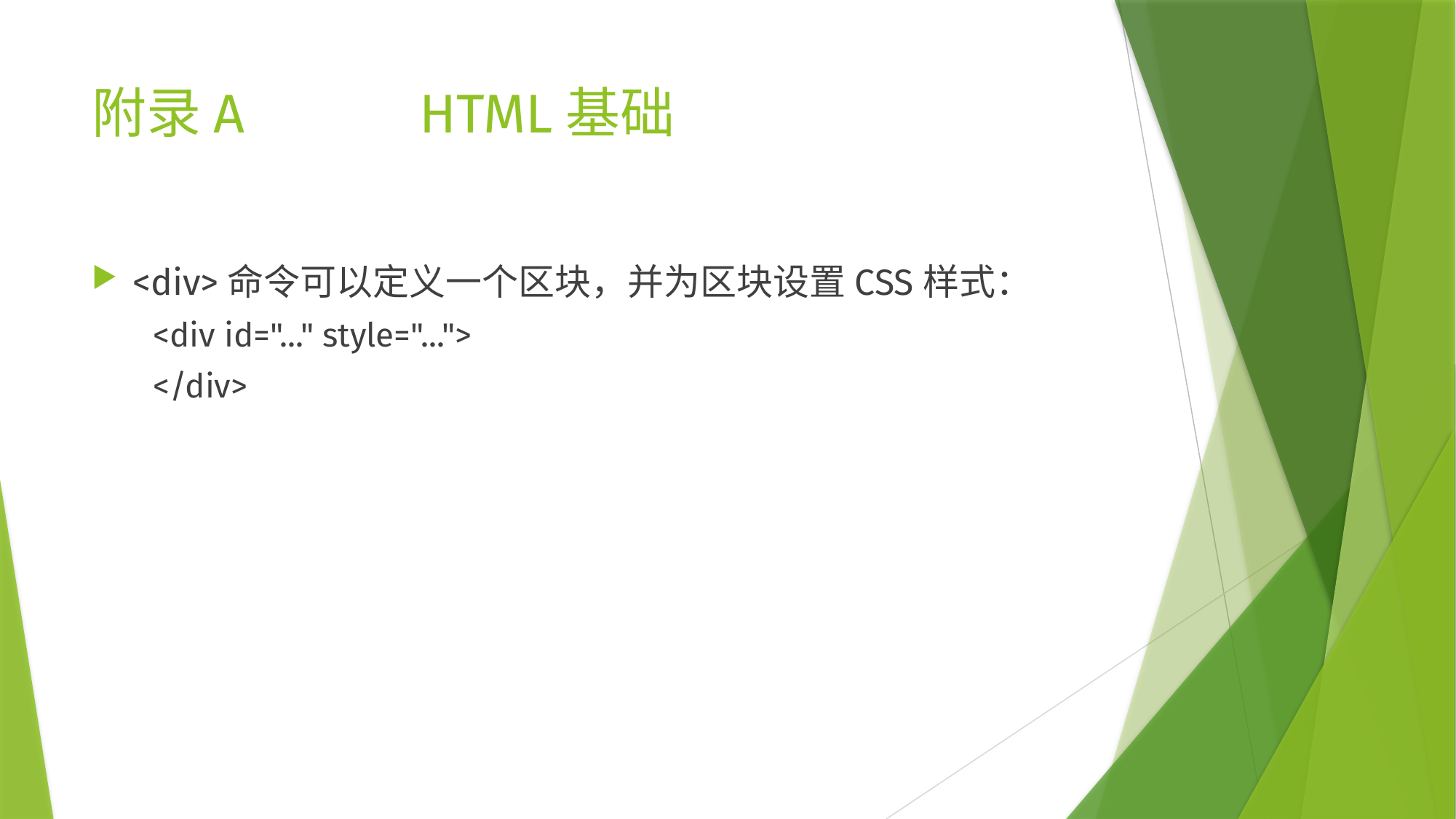

# 附录A		HTML基础
<div>命令可以定义一个区块，并为区块设置CSS样式：
<div id="..." style="...">
</div>